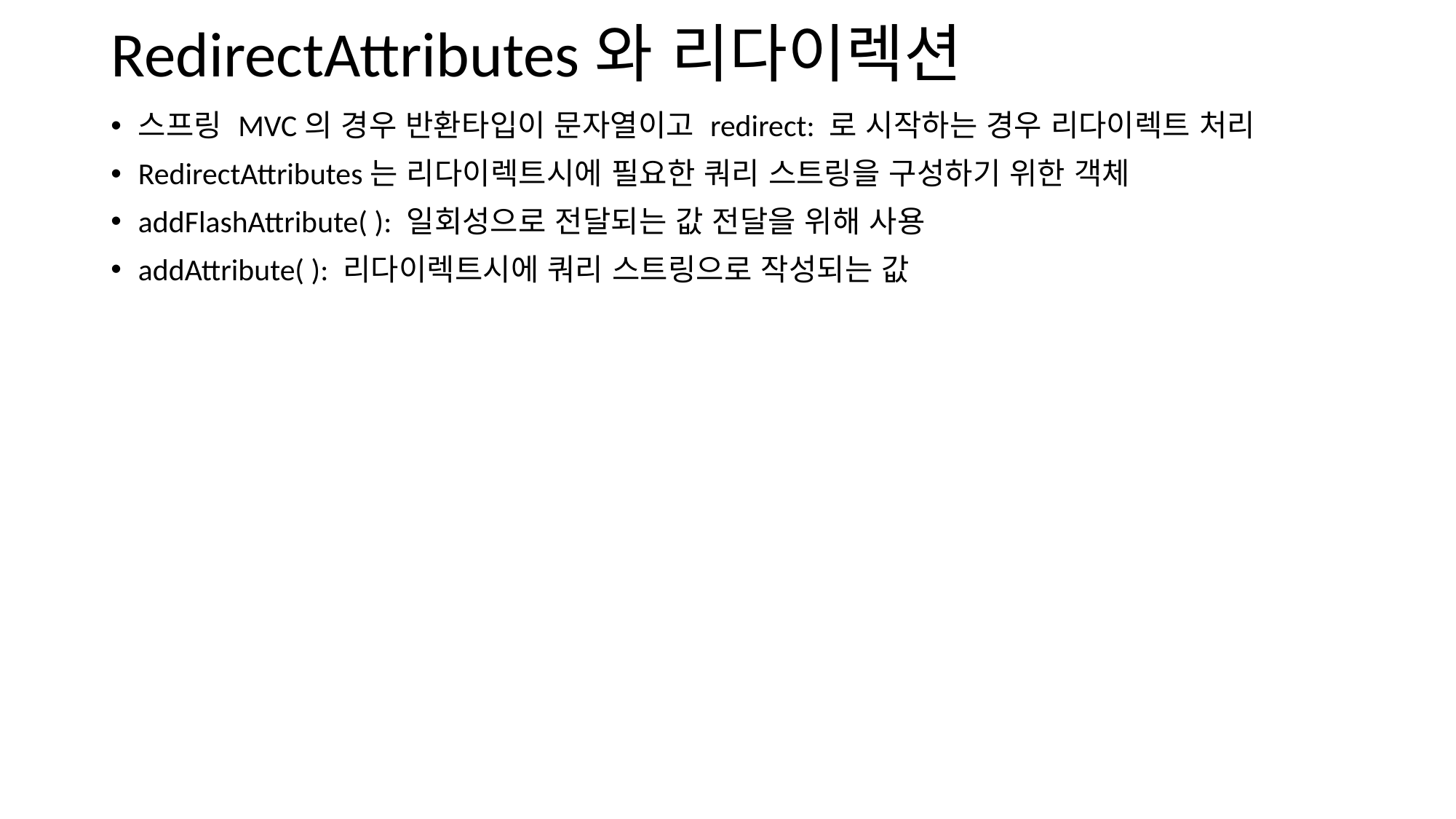

# RedirectAttributes와 리다이렉션
스프링 MVC의 경우 반환타입이 문자열이고 redirect: 로 시작하는 경우 리다이렉트 처리
RedirectAttributes는 리다이렉트시에 필요한 쿼리 스트링을 구성하기 위한 객체
addFlashAttribute( ): 일회성으로 전달되는 값 전달을 위해 사용
addAttribute( ): 리다이렉트시에 쿼리 스트링으로 작성되는 값